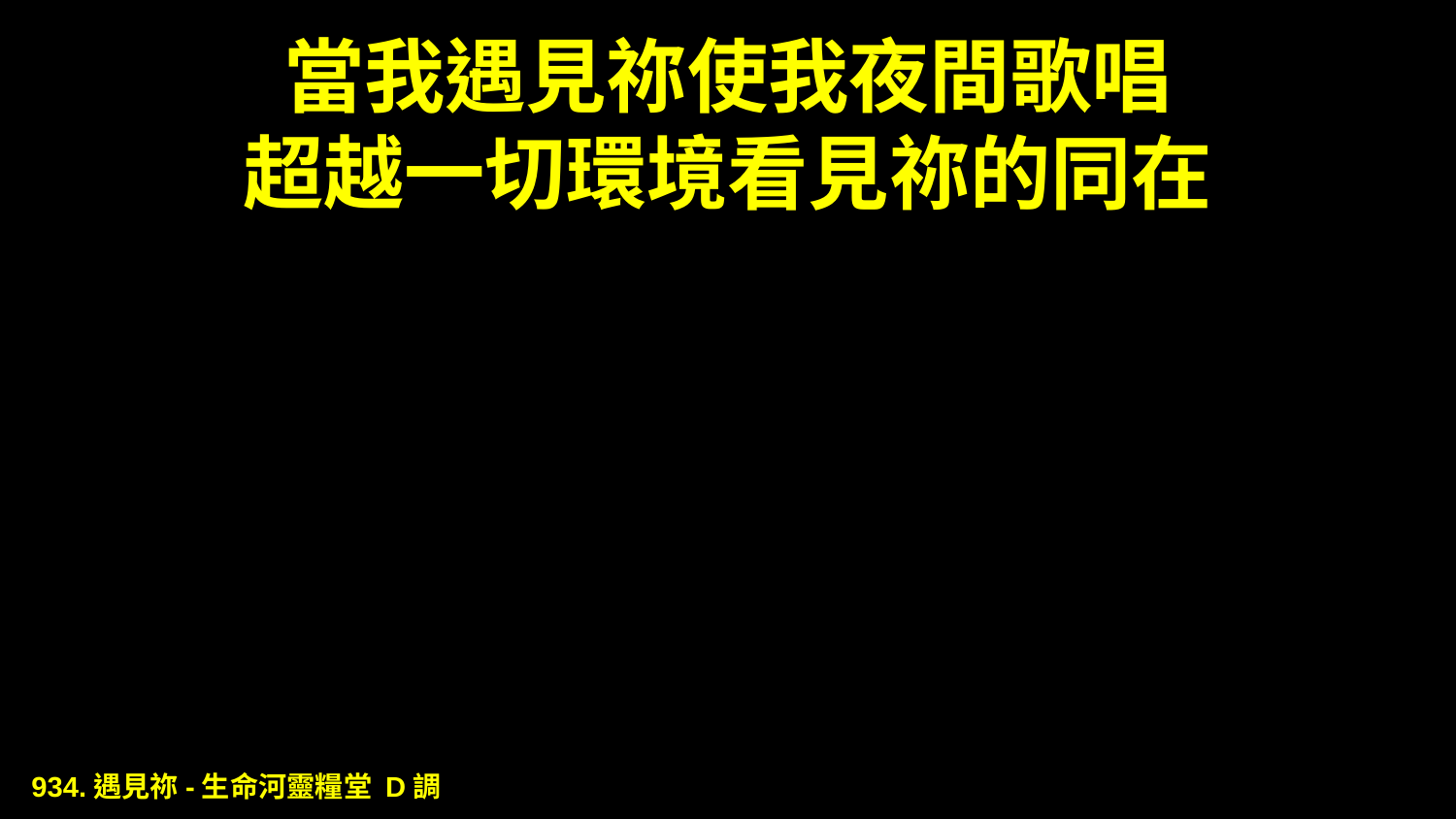

# 當我遇見祢使我夜間歌唱 超越一切環境看見祢的同在
934.遇見祢-生命河靈糧堂 D調